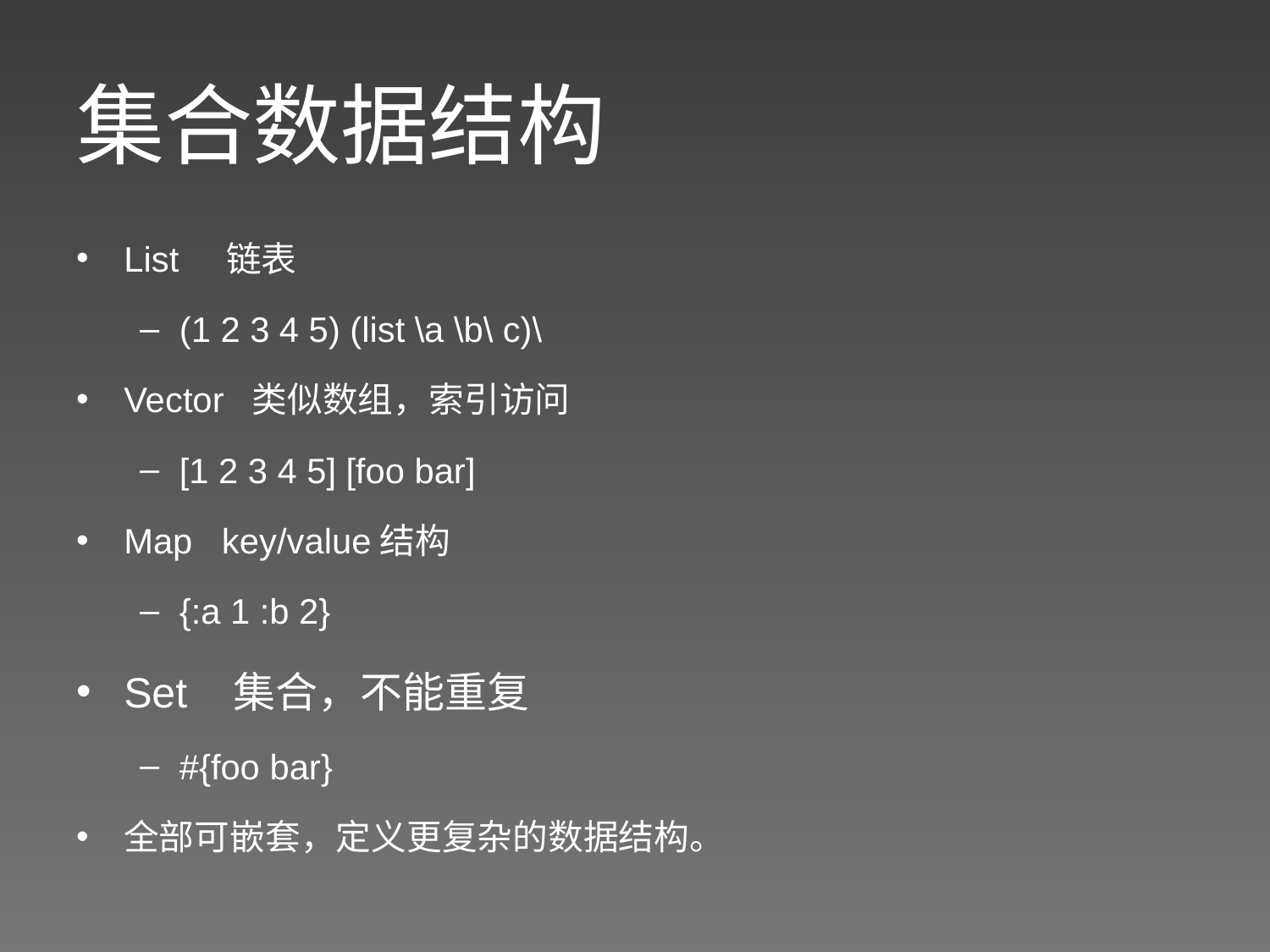

# 集合数据结构
List    链表
(1 2 3 4 5) (list \a \b\ c)\
Vector  类似数组，索引访问
[1 2 3 4 5] [foo bar]
Map   key/value结构
{:a 1 :b 2}
Set   集合，不能重复
#{foo bar}
全部可嵌套，定义更复杂的数据结构。